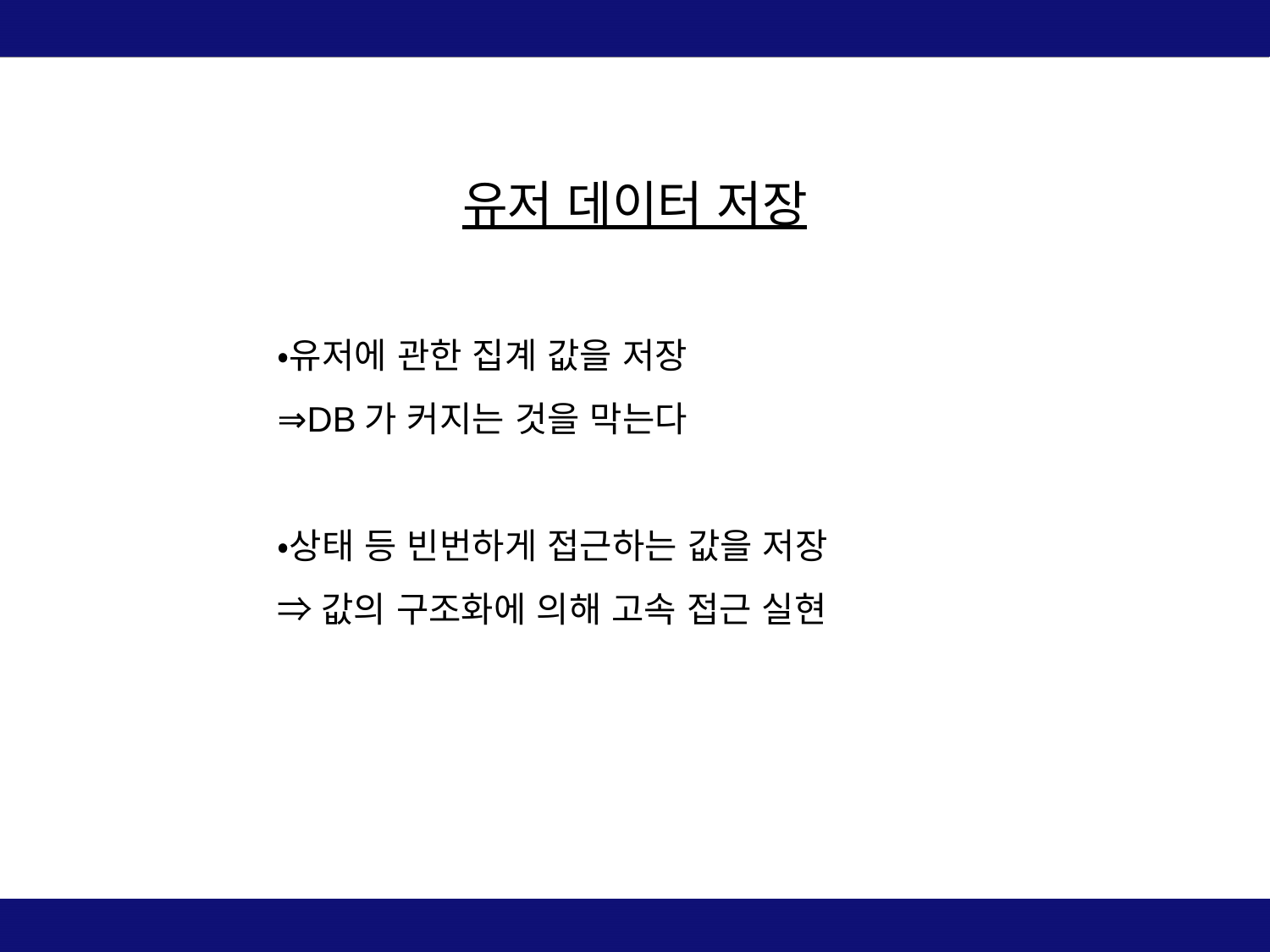

유저 데이터 저장
・유저에 관한 집계 값을 저장
⇒DB가 커지는 것을 막는다

・상태 등 빈번하게 접근하는 값을 저장
⇒값의 구조화에 의해 고속 접근 실현